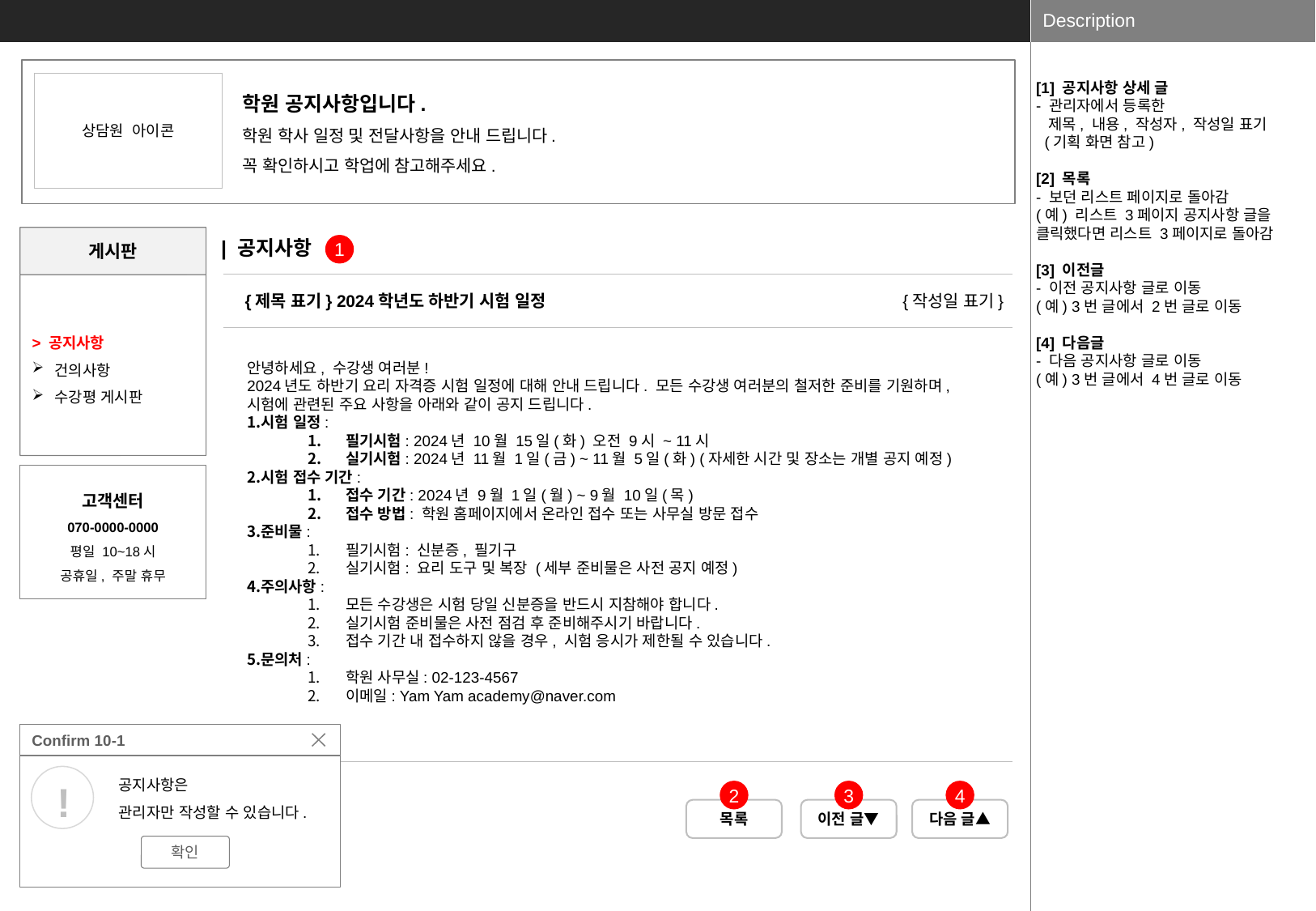

[1] 공지사항 상세 글
- 관리자에서 등록한
  제목, 내용, 작성자, 작성일 표기
  (기획 화면 참고)

[2] 목록
- 보던 리스트 페이지로 돌아감
(예) 리스트 3페이지 공지사항 글을 클릭했다면 리스트 3페이지로 돌아감

[3] 이전글
- 이전 공지사항 글로 이동
(예) 3번 글에서 2번 글로 이동

[4] 다음글
- 다음 공지사항 글로 이동
(예) 3번 글에서 4번 글로 이동

학원 공지사항입니다.
학원 학사 일정 및 전달사항을 안내 드립니다.
꼭 확인하시고 학업에 참고해주세요.
|  |
| --- |
상담원  아이콘
게시판
| 공지사항
1
> 공지사항
건의사항
수강평 게시판
{제목 표기} 2024학년도 하반기 시험 일정
{작성일 표기}
안녕하세요, 수강생 여러분!
2024년도 하반기 요리 자격증 시험 일정에 대해 안내 드립니다. 모든 수강생 여러분의 철저한 준비를 기원하며, 시험에 관련된 주요 사항을 아래와 같이 공지 드립니다.
시험 일정:
필기시험: 2024년 10월 15일(화) 오전 9시 ~ 11시
실기시험: 2024년 11월 1일(금) ~ 11월 5일(화) (자세한 시간 및 장소는 개별 공지 예정)
시험 접수 기간:
접수 기간: 2024년 9월 1일(월) ~ 9월 10일(목)
접수 방법: 학원 홈페이지에서 온라인 접수 또는 사무실 방문 접수
준비물:
필기시험: 신분증, 필기구
실기시험: 요리 도구 및 복장 (세부 준비물은 사전 공지 예정)
주의사항:
모든 수강생은 시험 당일 신분증을 반드시 지참해야 합니다.
실기시험 준비물은 사전 점검 후 준비해주시기 바랍니다.
접수 기간 내 접수하지 않을 경우, 시험 응시가 제한될 수 있습니다.
문의처:
학원 사무실: 02-123-4567
이메일: Yam Yam academy@naver.com
고객센터
070-0000-0000
평일 10~18시
공휴일, 주말 휴무
Confirm 10-1

공지사항은
관리자만 작성할 수 있습니다.

확인
Abort

!
2
목록
3
이전 글▼
4
다음 글▲